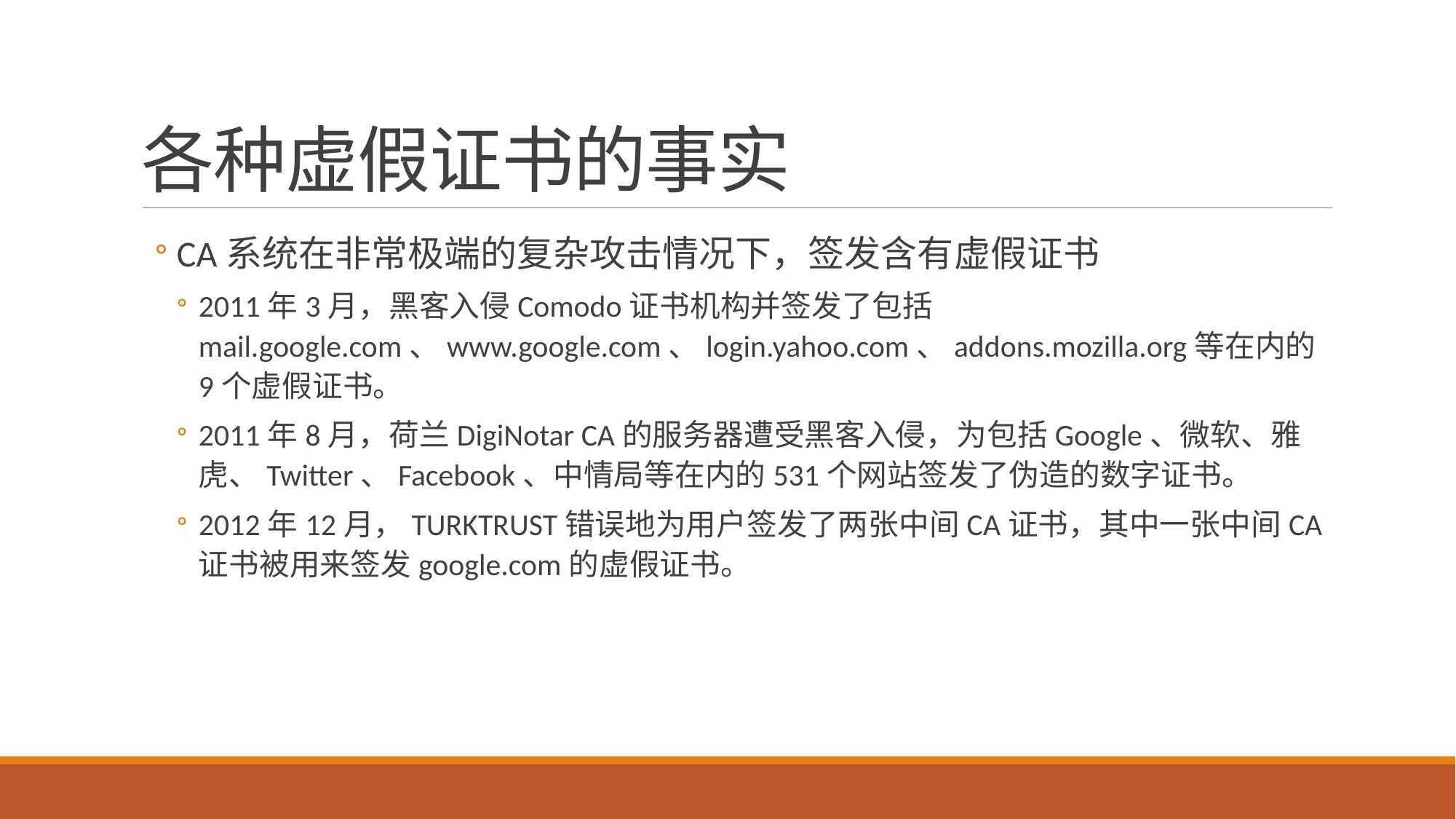

# 各种虚假证书的事实
CA系统在非常极端的复杂攻击情况下，签发含有虚假证书
2011年3月，黑客入侵Comodo证书机构并签发了包括mail.google.com、www.google.com、login.yahoo.com、addons.mozilla.org等在内的9个虚假证书。
2011年8月，荷兰DigiNotar CA的服务器遭受黑客入侵，为包括Google、微软、雅虎、Twitter、Facebook、中情局等在内的531个网站签发了伪造的数字证书。
2012年12月，TURKTRUST错误地为用户签发了两张中间CA证书，其中一张中间CA证书被用来签发google.com的虚假证书。